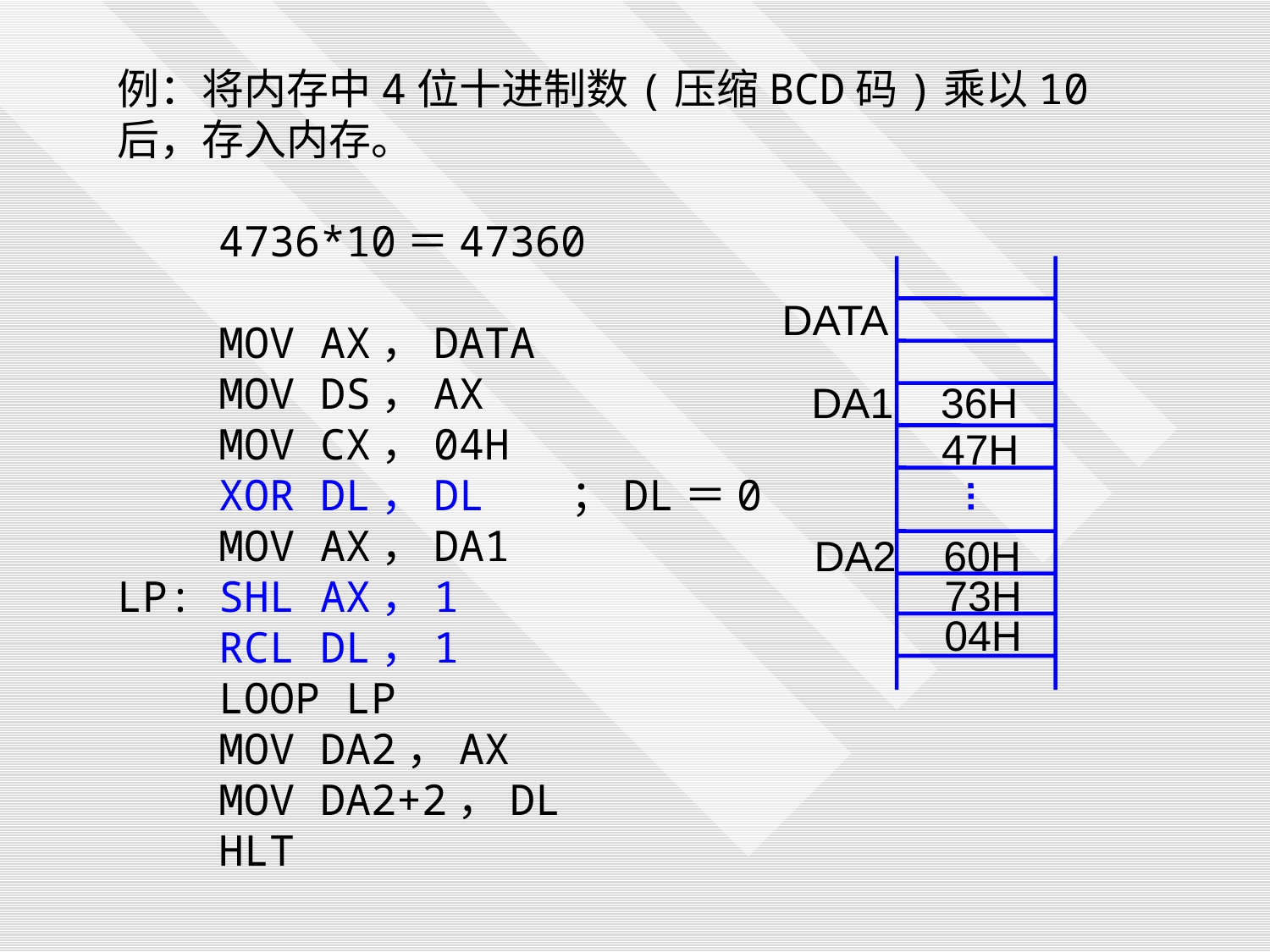

例：将内存中4位十进制数(压缩BCD码)乘以10后，存入内存。

    4736*10＝47360

    MOV AX，DATA
    MOV DS，AX
    MOV CX，04H
    XOR DL，DL   ；DL＝0
    MOV AX，DA1
LP: SHL AX，1
    RCL DL，1
    LOOP LP
    MOV DA2，AX
    MOV DA2+2，DL
    HLT

DATA

DA1    36H

47H

DA2    60H

73H

04H